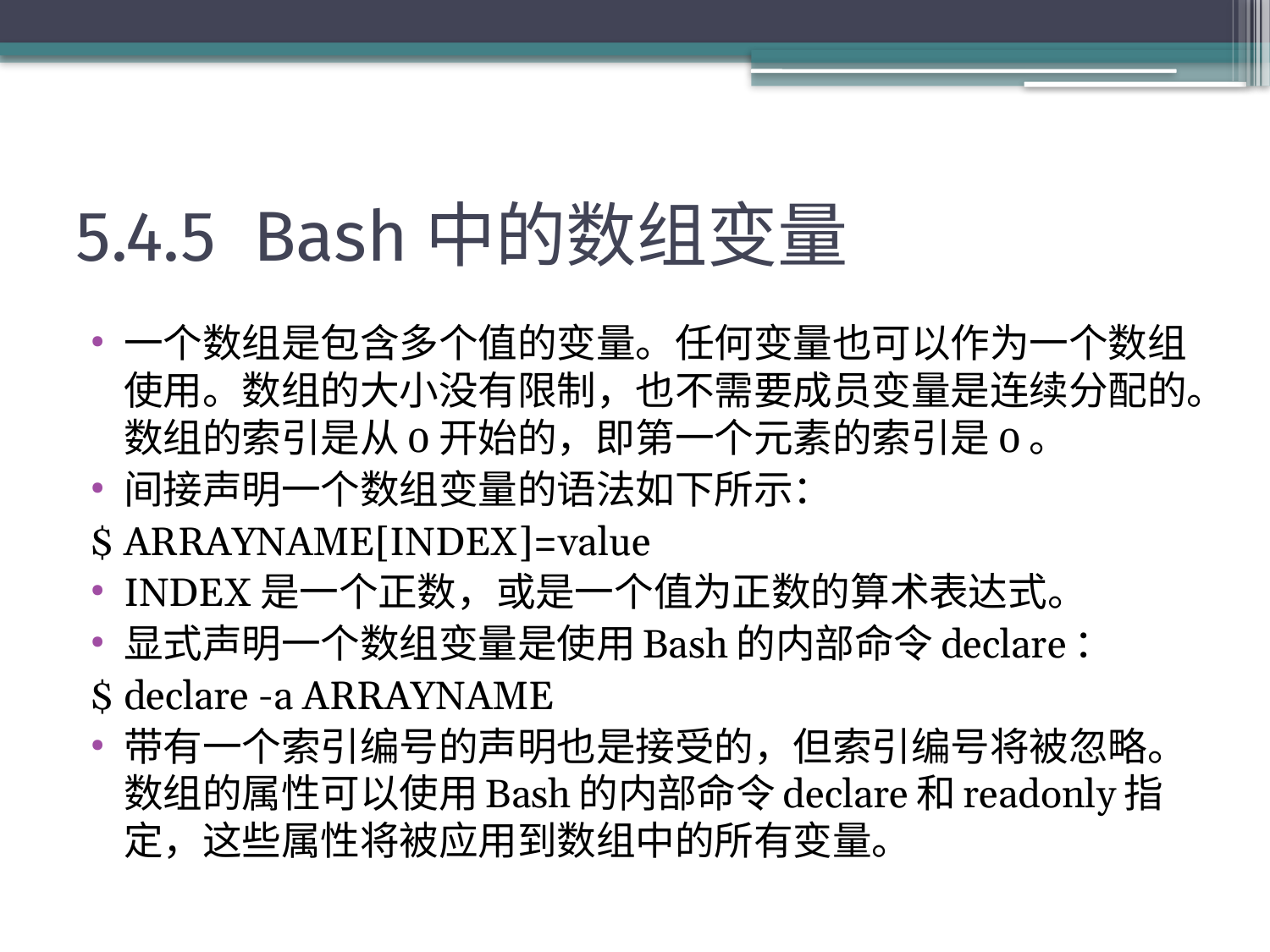

# 5.4.5  Bash中的数组变量
一个数组是包含多个值的变量。任何变量也可以作为一个数组使用。数组的大小没有限制，也不需要成员变量是连续分配的。数组的索引是从0开始的，即第一个元素的索引是0。
间接声明一个数组变量的语法如下所示：
$ ARRAYNAME[INDEX]=value
INDEX是一个正数，或是一个值为正数的算术表达式。
显式声明一个数组变量是使用Bash的内部命令declare：
$ declare -a ARRAYNAME
带有一个索引编号的声明也是接受的，但索引编号将被忽略。数组的属性可以使用Bash的内部命令declare和readonly指定，这些属性将被应用到数组中的所有变量。